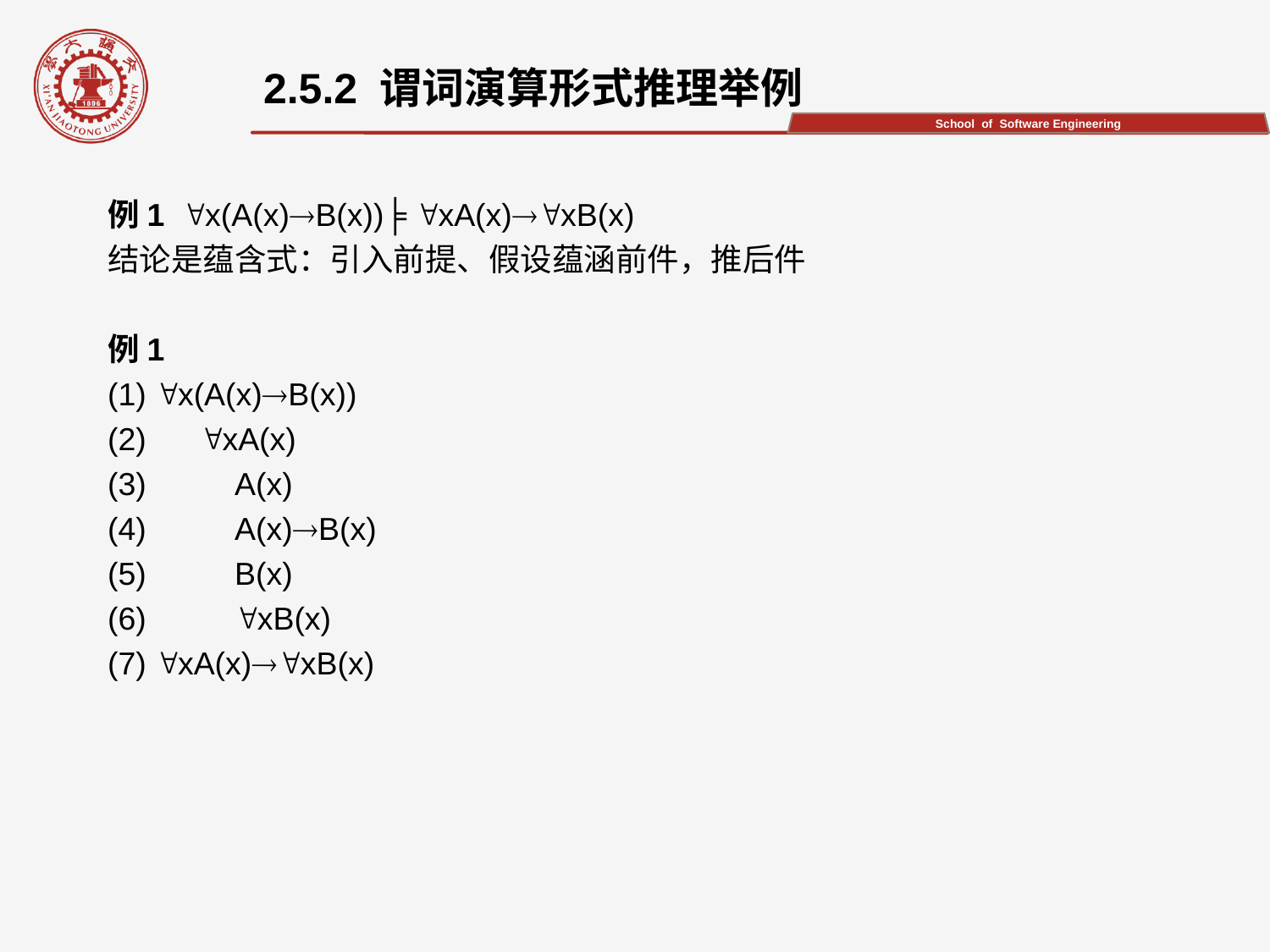

2.5.2 谓词演算形式推理举例

例1  ∀x(A(x)→B(x))╞ ∀xA(x)→∀xB(x)
结论是蕴含式：引入前提、假设蕴涵前件，推后件

例1
(1) ∀x(A(x)→B(x))
(2)      ∀xA(x)
(3) 	A(x)
(4)	A(x)→B(x)
(5)	B(x)
(6) 	∀xB(x)
(7) ∀xA(x)→∀xB(x)